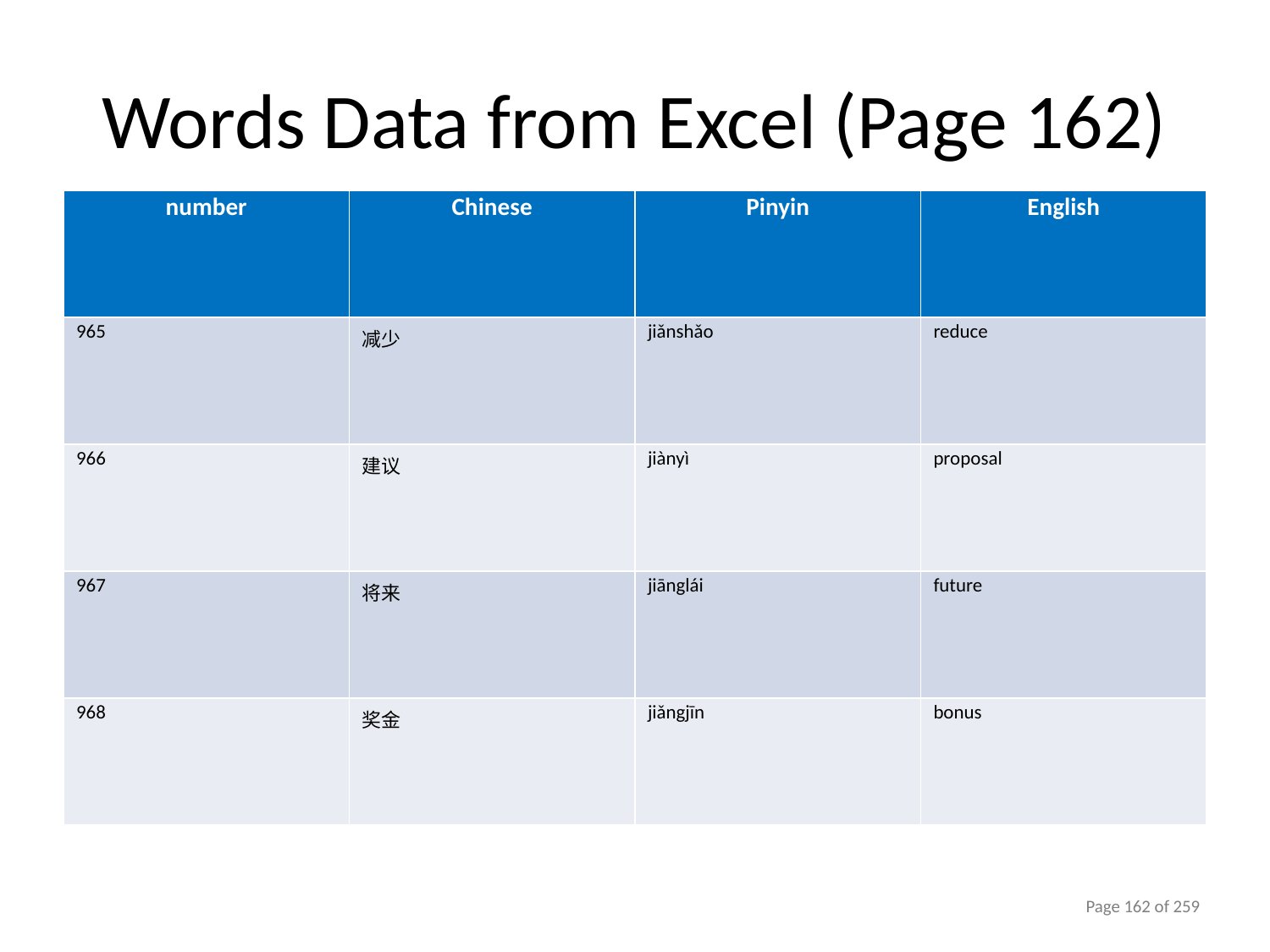

# Words Data from Excel (Page 162)
| number | Chinese | Pinyin | English |
| --- | --- | --- | --- |
| 965 | 减少 | jiǎnshǎo | reduce |
| 966 | 建议 | jiànyì | proposal |
| 967 | 将来 | jiānglái | future |
| 968 | 奖金 | jiǎngjīn | bonus |

Page 162 of 259